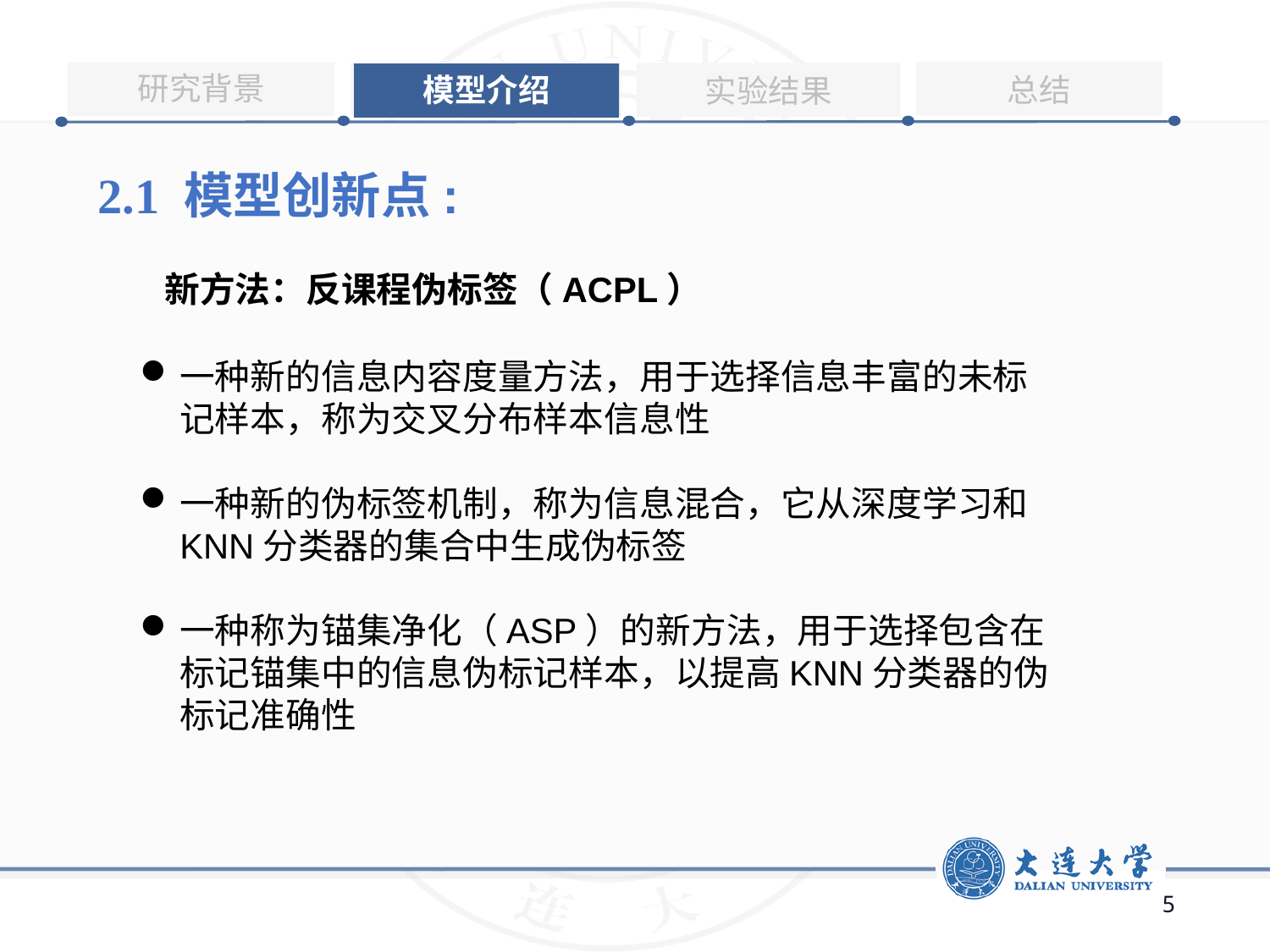

2.1 模型创新点:
新方法：反课程伪标签（ACPL）
一种新的信息内容度量方法，用于选择信息丰富的未标记样本，称为交叉分布样本信息性

一种新的伪标签机制，称为信息混合，它从深度学习和KNN分类器的集合中生成伪标签

一种称为锚集净化（ASP）的新方法，用于选择包含在标记锚集中的信息伪标记样本，以提高KNN分类器的伪标记准确性